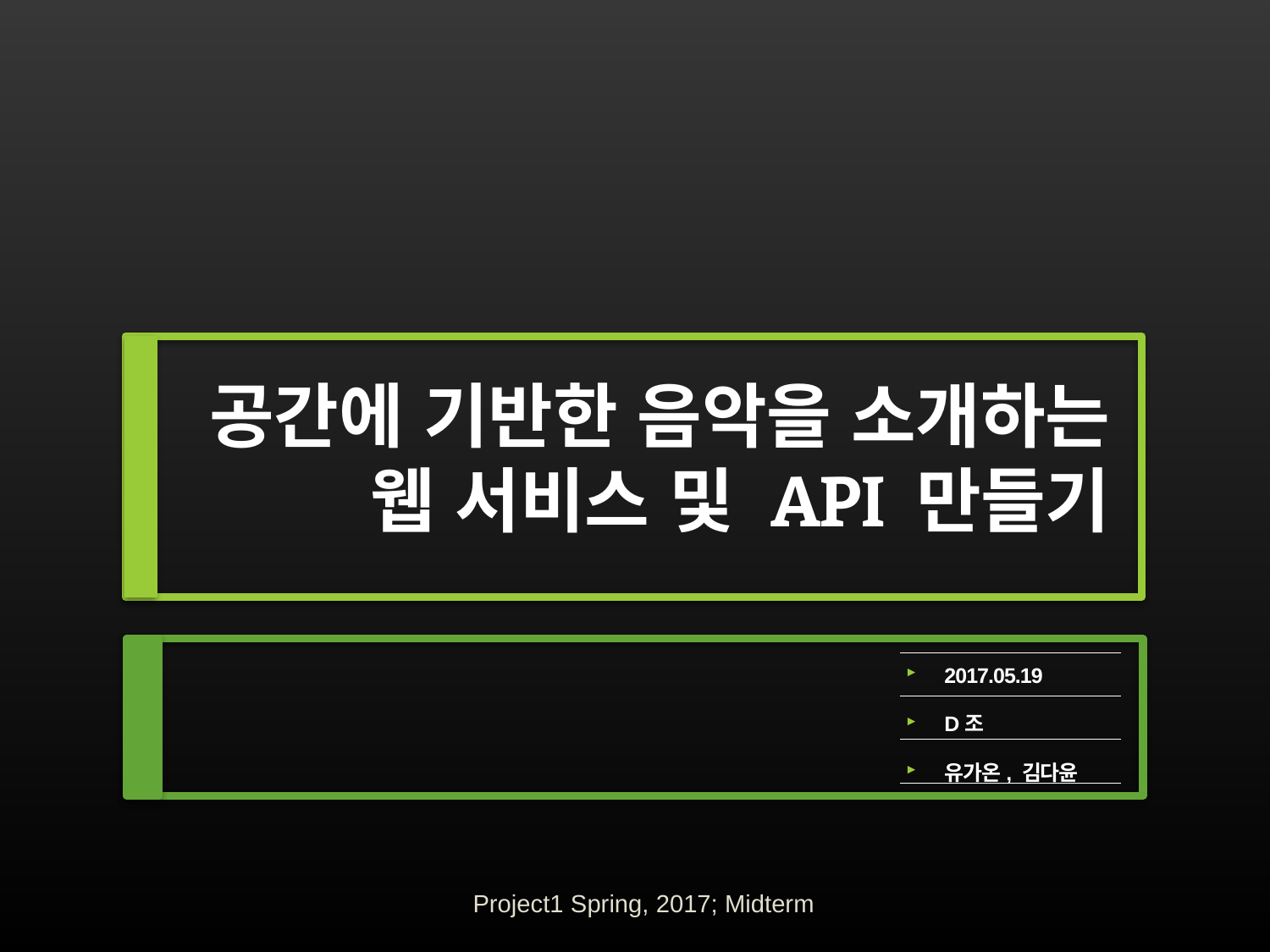

# 공간에 기반한 음악을 소개하는 웹 서비스 및 API 만들기
2017.05.19
D조
유가온, 김다윤
Project1 Spring, 2017; Midterm